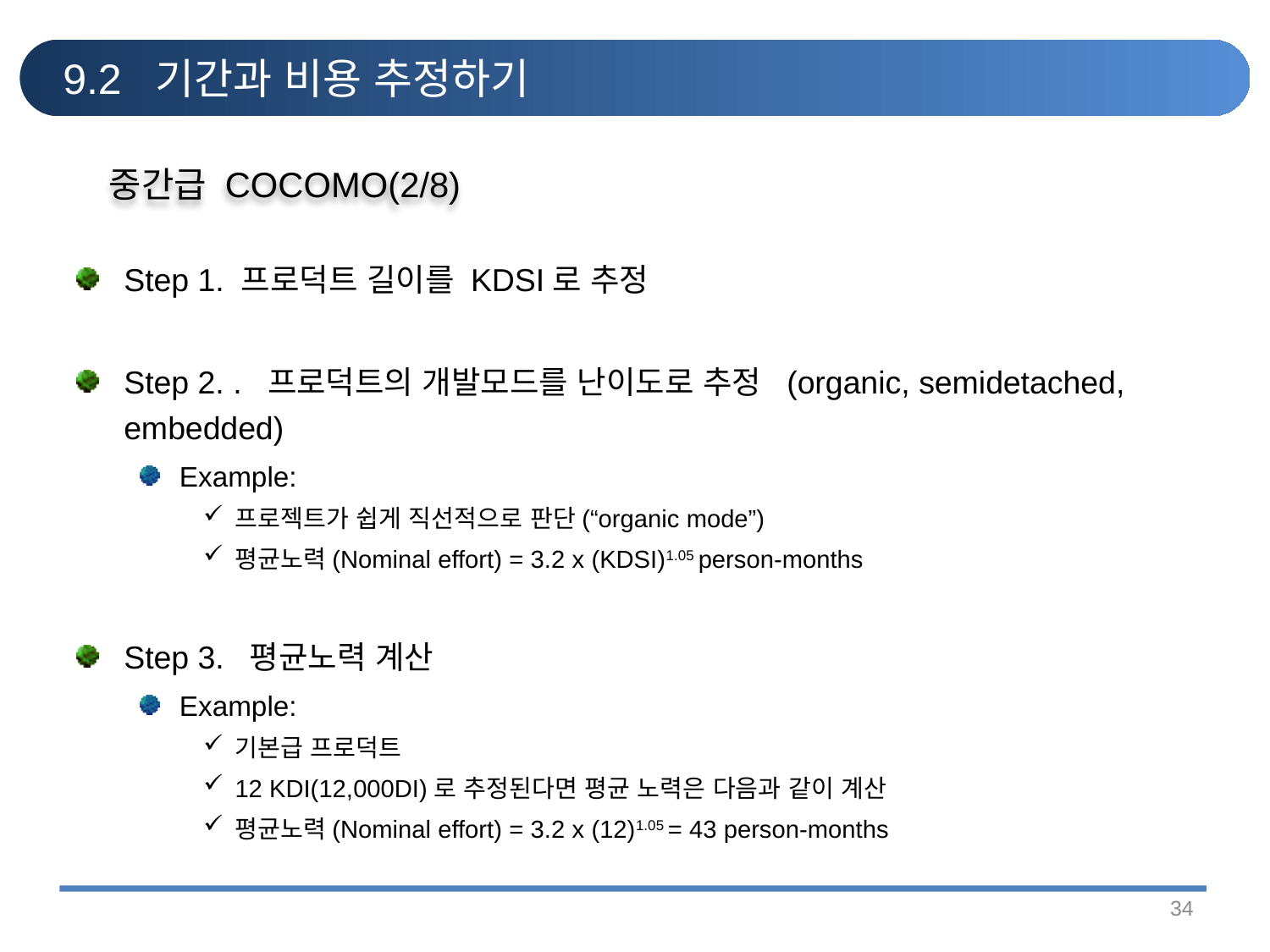

# 9.2  기간과 비용 추정하기
중간급 COCOMO(2/8)
Step 1. 프로덕트 길이를 KDSI로 추정

Step 2. .  프로덕트의 개발모드를 난이도로 추정  (organic, semidetached, embedded)
Example:
프로젝트가 쉽게 직선적으로 판단(“organic mode”)
평균노력(Nominal effort) = 3.2 x (KDSI)1.05 person-months

Step 3.  평균노력 계산
Example:
기본급 프로덕트
12 KDI(12,000DI)로 추정된다면 평균 노력은 다음과 같이 계산
평균노력(Nominal effort) = 3.2 x (12)1.05 = 43 person-months

34